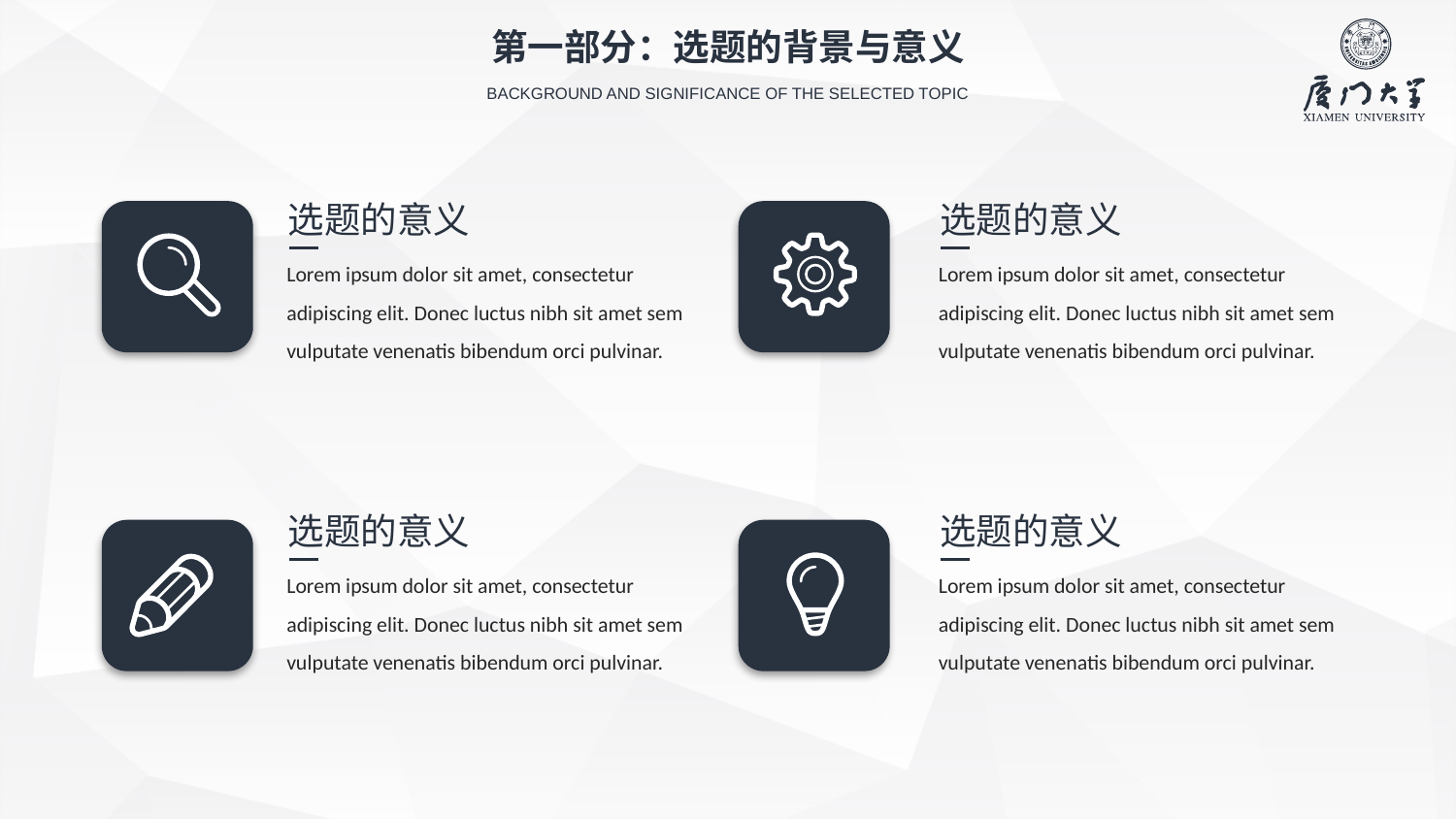

第一部分：选题的背景与意义
BACKGROUND AND SIGNIFICANCE OF THE SELECTED TOPIC
选题的意义
选题的意义

Lorem ipsum dolor sit amet, consectetur adipiscing elit. Donec luctus nibh sit amet sem vulputate venenatis bibendum orci pulvinar.
Lorem ipsum dolor sit amet, consectetur adipiscing elit. Donec luctus nibh sit amet sem vulputate venenatis bibendum orci pulvinar.
选题的意义
选题的意义

Lorem ipsum dolor sit amet, consectetur adipiscing elit. Donec luctus nibh sit amet sem vulputate venenatis bibendum orci pulvinar.

Lorem ipsum dolor sit amet, consectetur adipiscing elit. Donec luctus nibh sit amet sem vulputate venenatis bibendum orci pulvinar.